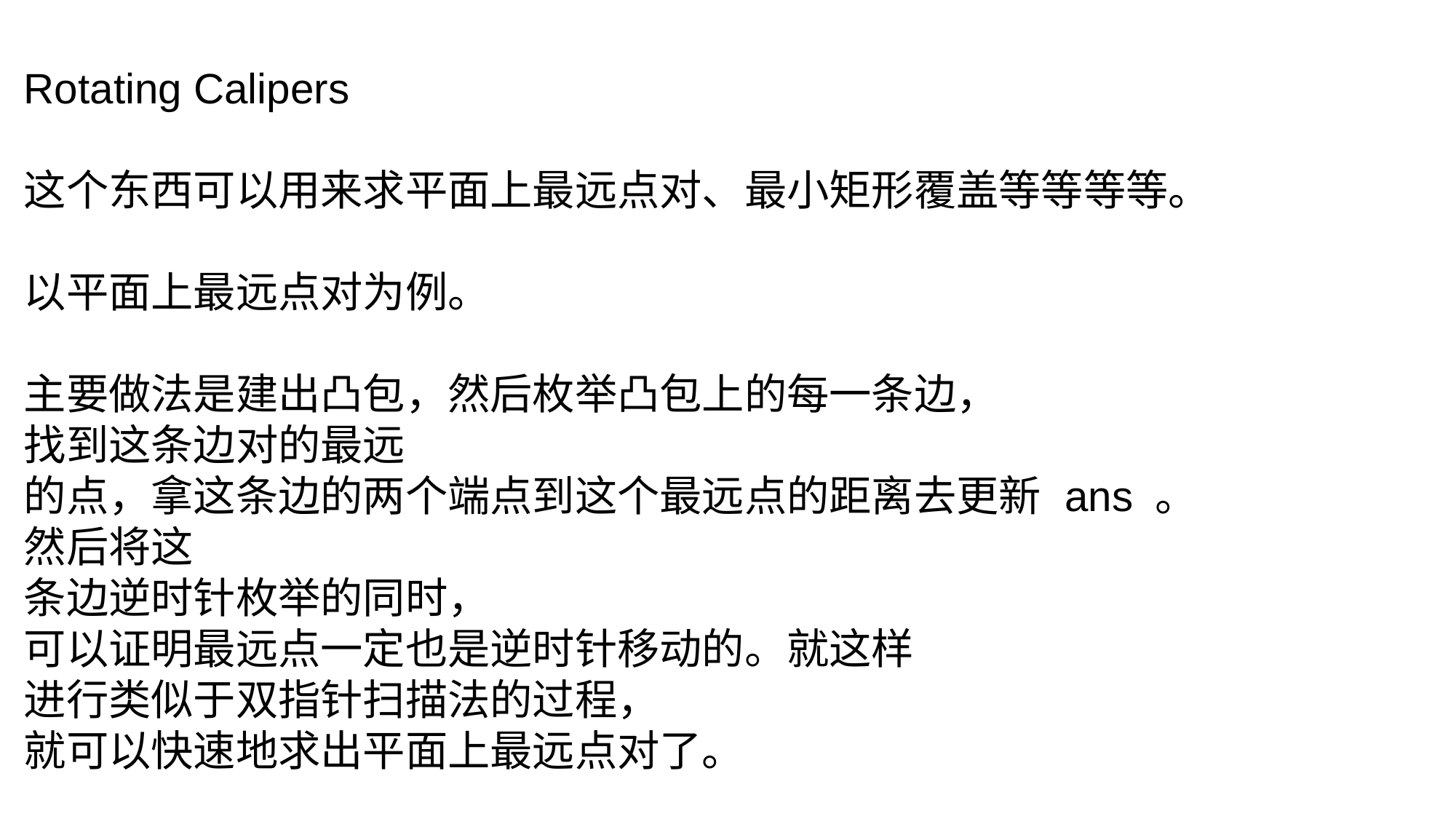

Rotating Calipers

这个东西可以用来求平面上最远点对、最小矩形覆盖等等等等。

以平面上最远点对为例。

主要做法是建出凸包，然后枚举凸包上的每一条边，
找到这条边对的最远
的点，拿这条边的两个端点到这个最远点的距离去更新 ans 。
然后将这
条边逆时针枚举的同时，
可以证明最远点一定也是逆时针移动的。就这样
进行类似于双指针扫描法的过程，
就可以快速地求出平面上最远点对了。